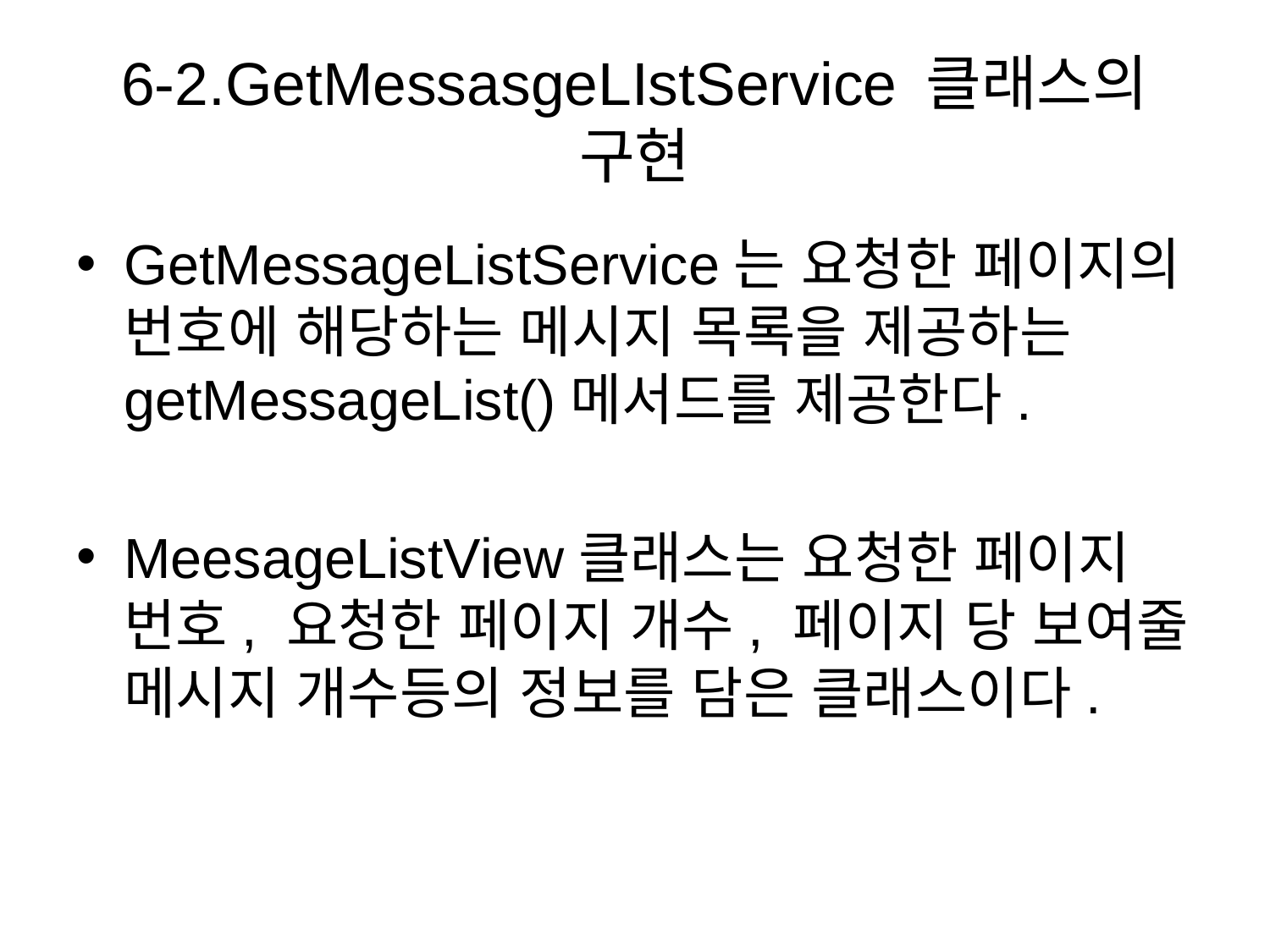

# 6-2.GetMessasgeLIstService 클래스의 구현
GetMessageListService는 요청한 페이지의 번호에 해당하는 메시지 목록을 제공하는 getMessageList()메서드를 제공한다.

MeesageListView클래스는 요청한 페이지 번호, 요청한 페이지 개수, 페이지 당 보여줄 메시지 개수등의 정보를 담은 클래스이다.